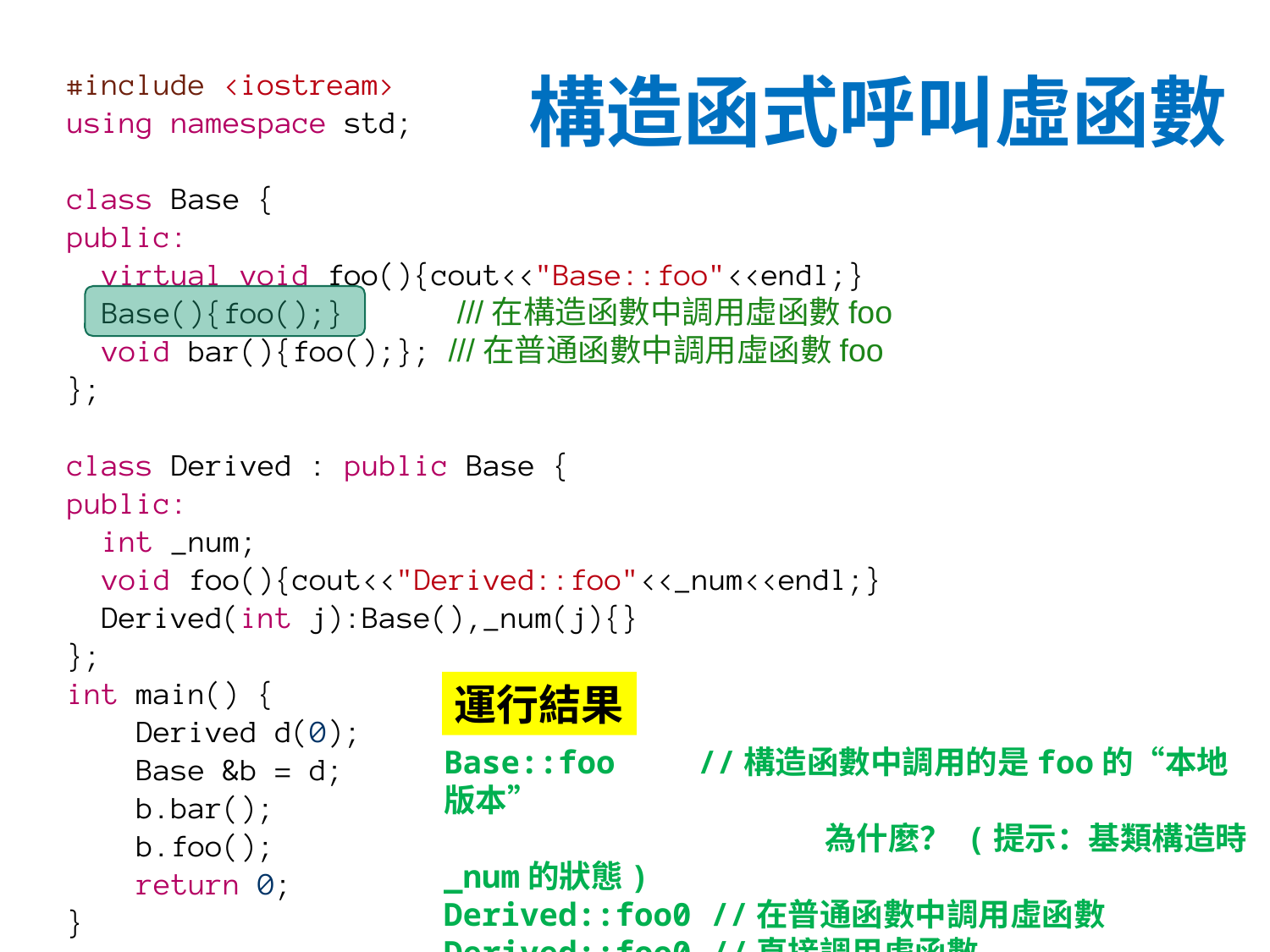

# 構造函式呼叫虛函數
#include <iostream>
using namespace std;

class Base {
public:
  virtual void foo(){cout<<"Base::foo"<<endl;}
  Base(){foo();}	 ///在構造函數中調用虛函數foo
  void bar(){foo();};	///在普通函數中調用虛函數foo
};

class Derived : public Base {
public:
  int _num;
  void foo(){cout<<"Derived::foo"<<_num<<endl;}
  Derived(int j):Base(),_num(j){}
};
int main() {
    Derived d(0);
    Base &b = d;
    b.bar();
    b.foo();
    return 0;
}

運行結果
Base::foo	//構造函數中調用的是foo的“本地版本”
			為什麼？ (提示：基類構造時_num的狀態)
Derived::foo0 //在普通函數中調用虛函數
Derived::foo0 //直接調用虛函數